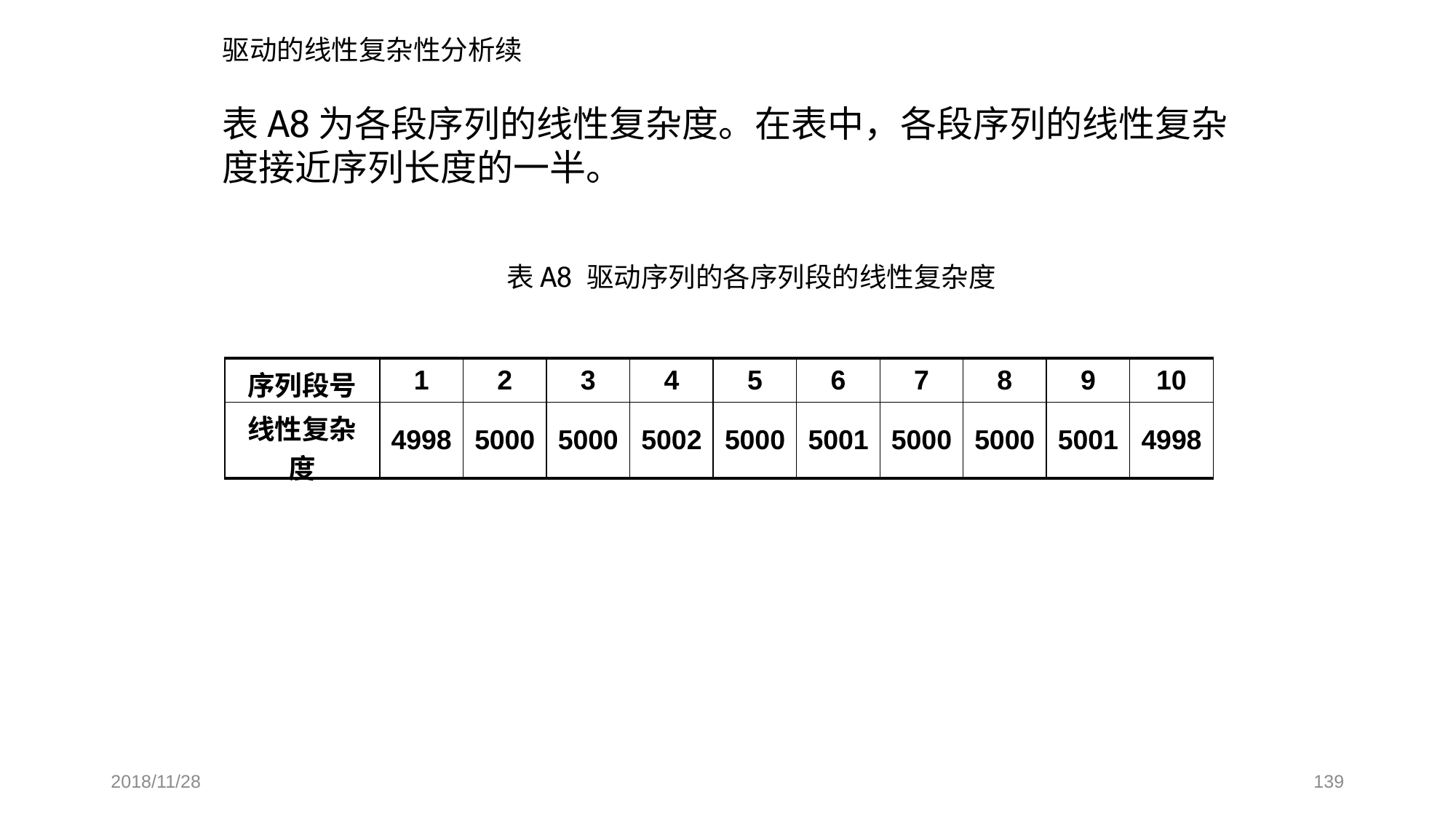

驱动的线性复杂性分析续
表A8为各段序列的线性复杂度。在表中，各段序列的线性复杂度接近序列长度的一半。
表A8 驱动序列的各序列段的线性复杂度
| 序列段号 | 1 | 2 | 3 | 4 | 5 | 6 | 7 | 8 | 9 | 10 |
| --- | --- | --- | --- | --- | --- | --- | --- | --- | --- | --- |
| 线性复杂度 | 4998 | 5000 | 5000 | 5002 | 5000 | 5001 | 5000 | 5000 | 5001 | 4998 |
2018/11/28
139